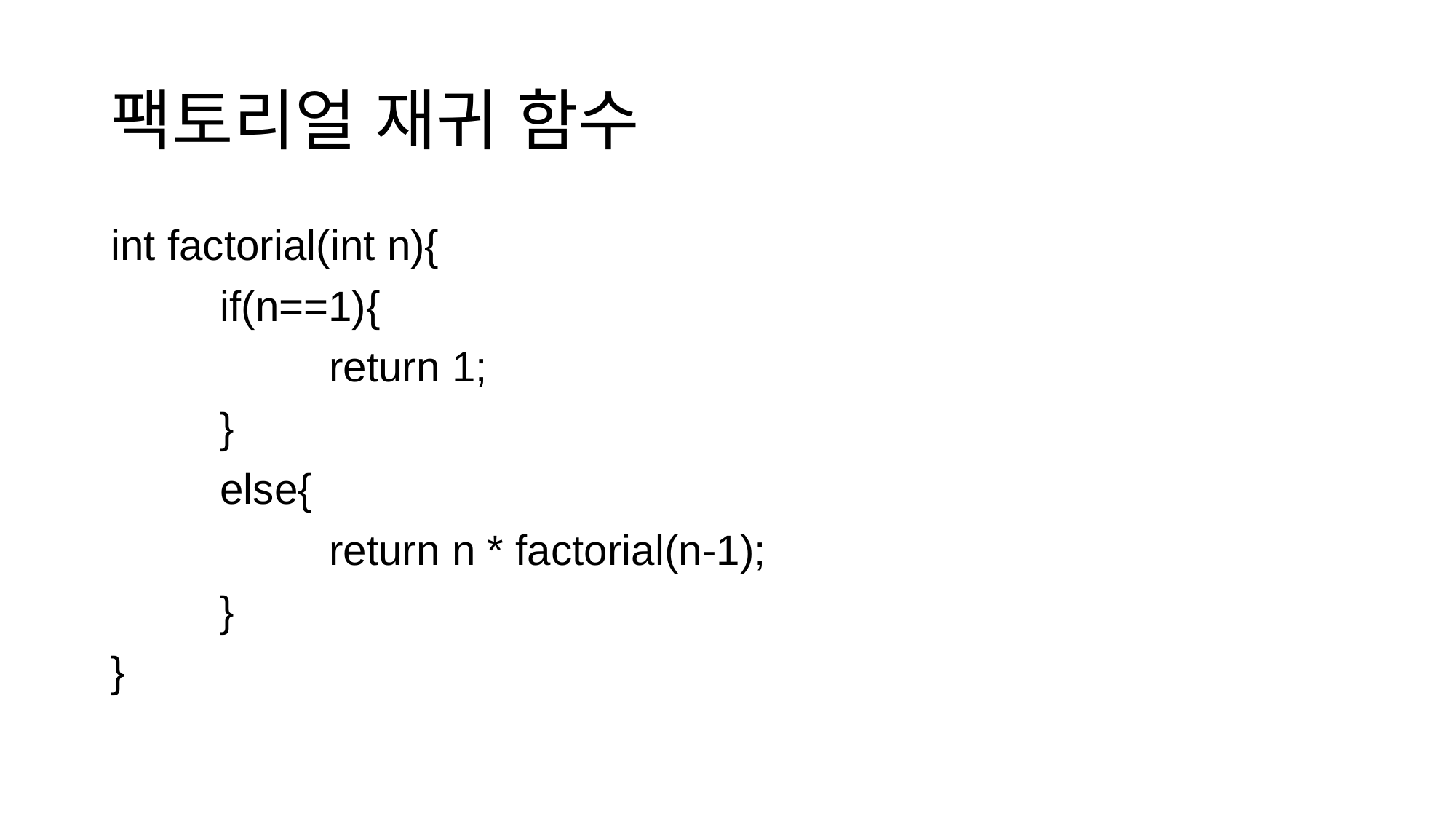

# 팩토리얼 재귀 함수
int factorial(int n){
	if(n==1){
		return 1;
	}
	else{
		return n * factorial(n-1);
	}
}